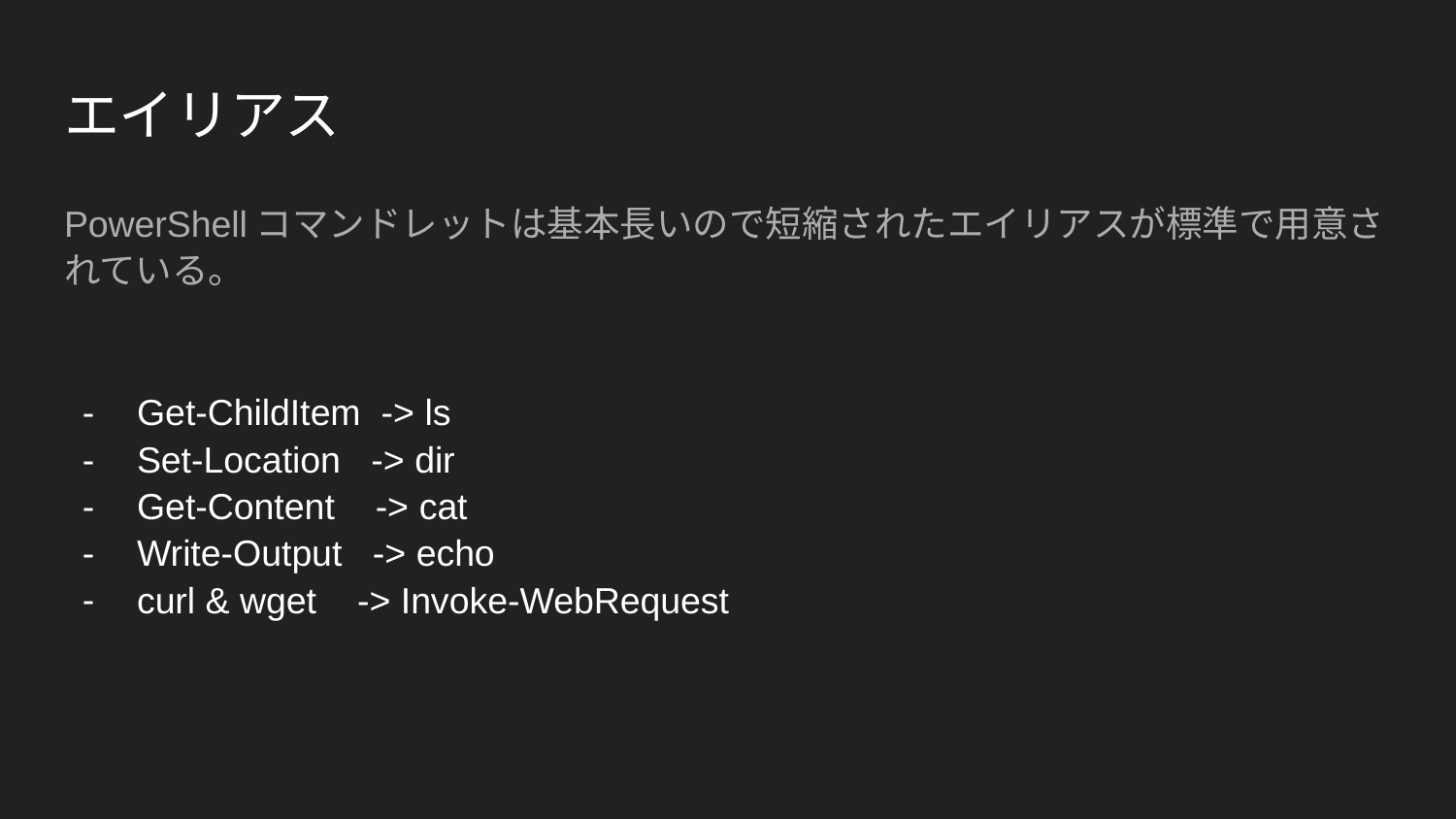

# エイリアス
PowerShellコマンドレットは基本長いので短縮されたエイリアスが標準で用意されている。

Get-ChildItem  -> ls
Set-Location   -> dir
Get-Content    -> cat
Write-Output   -> echo
curl & wget    -> Invoke-WebRequest